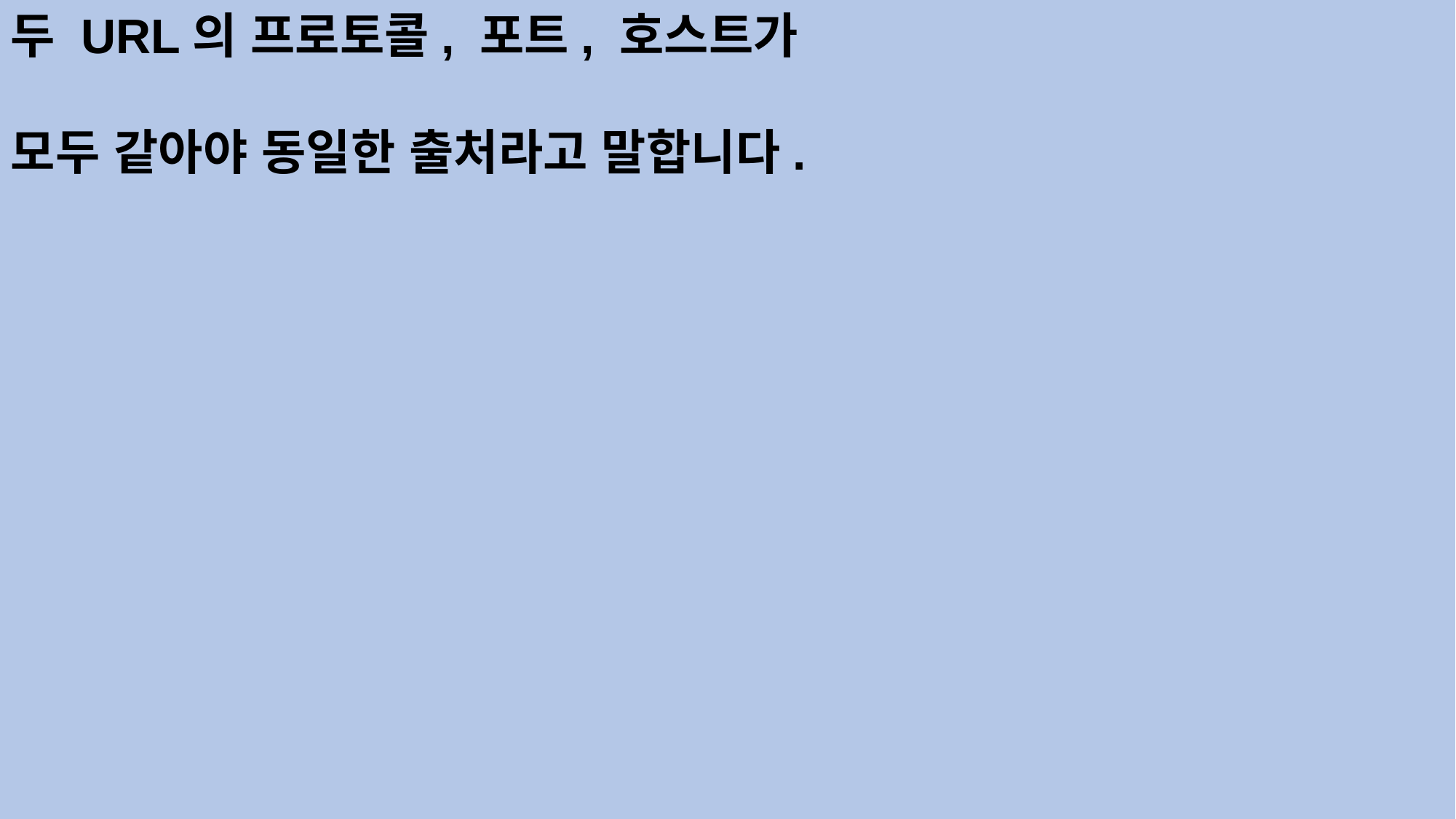

두 URL의 프로토콜, 포트, 호스트가

모두 같아야 동일한 출처라고 말합니다.